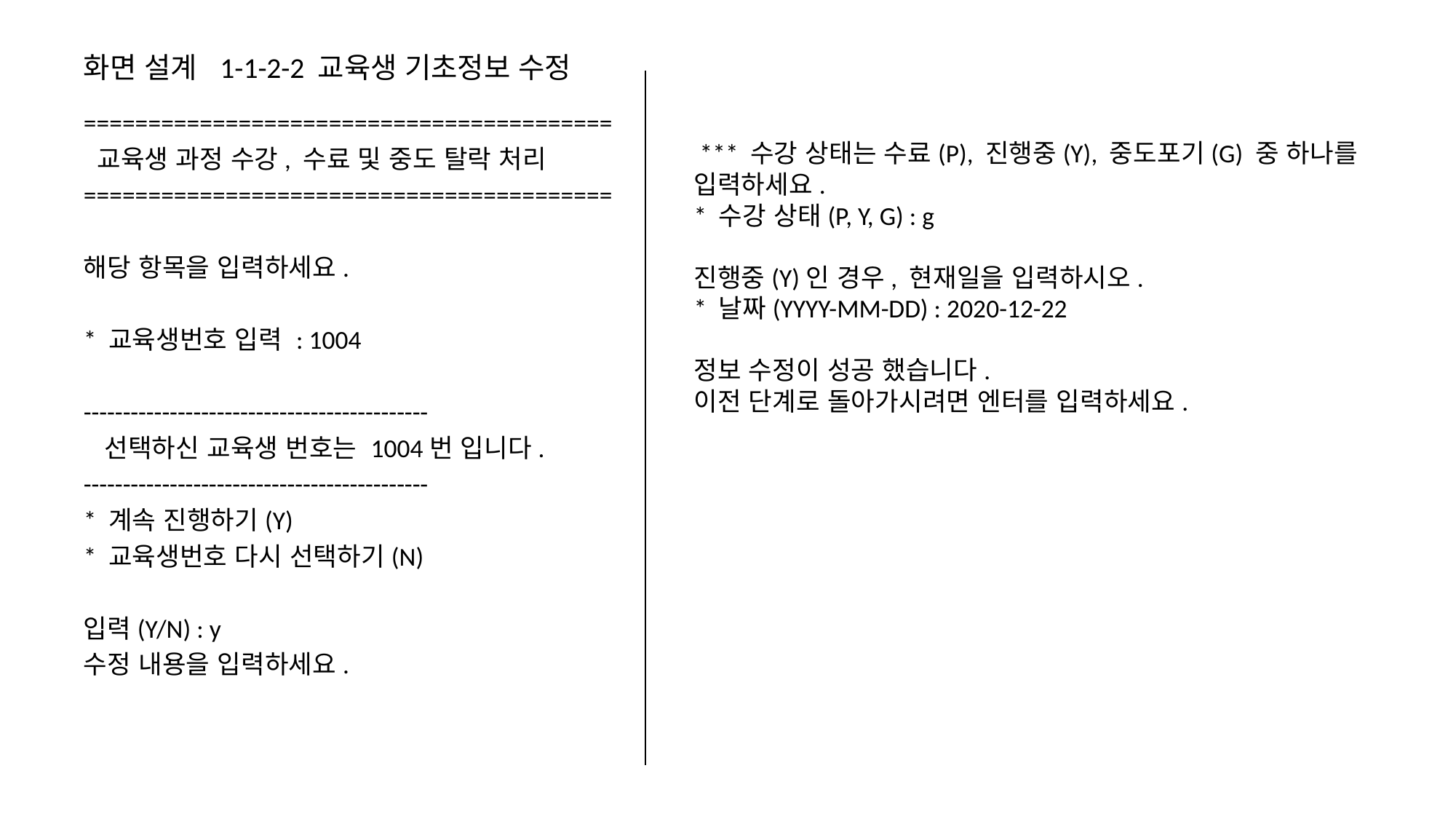

# 화면 설계  1-1-2-2 교육생 기초정보 수정
=========================================
 교육생 과정 수강, 수료 및 중도 탈락 처리
=========================================

해당 항목을 입력하세요.

* 교육생번호 입력 : 1004

--------------------------------------------
  선택하신 교육생 번호는 1004번 입니다.
--------------------------------------------
* 계속 진행하기(Y)
* 교육생번호 다시 선택하기(N)

입력(Y/N) : y
수정 내용을 입력하세요.

 *** 수강 상태는 수료(P), 진행중(Y), 중도포기(G) 중 하나를 입력하세요.
* 수강 상태(P, Y, G) : g

진행중(Y)인 경우, 현재일을 입력하시오.
* 날짜(YYYY-MM-DD) : 2020-12-22

정보 수정이 성공 했습니다.
이전 단계로 돌아가시려면 엔터를 입력하세요.